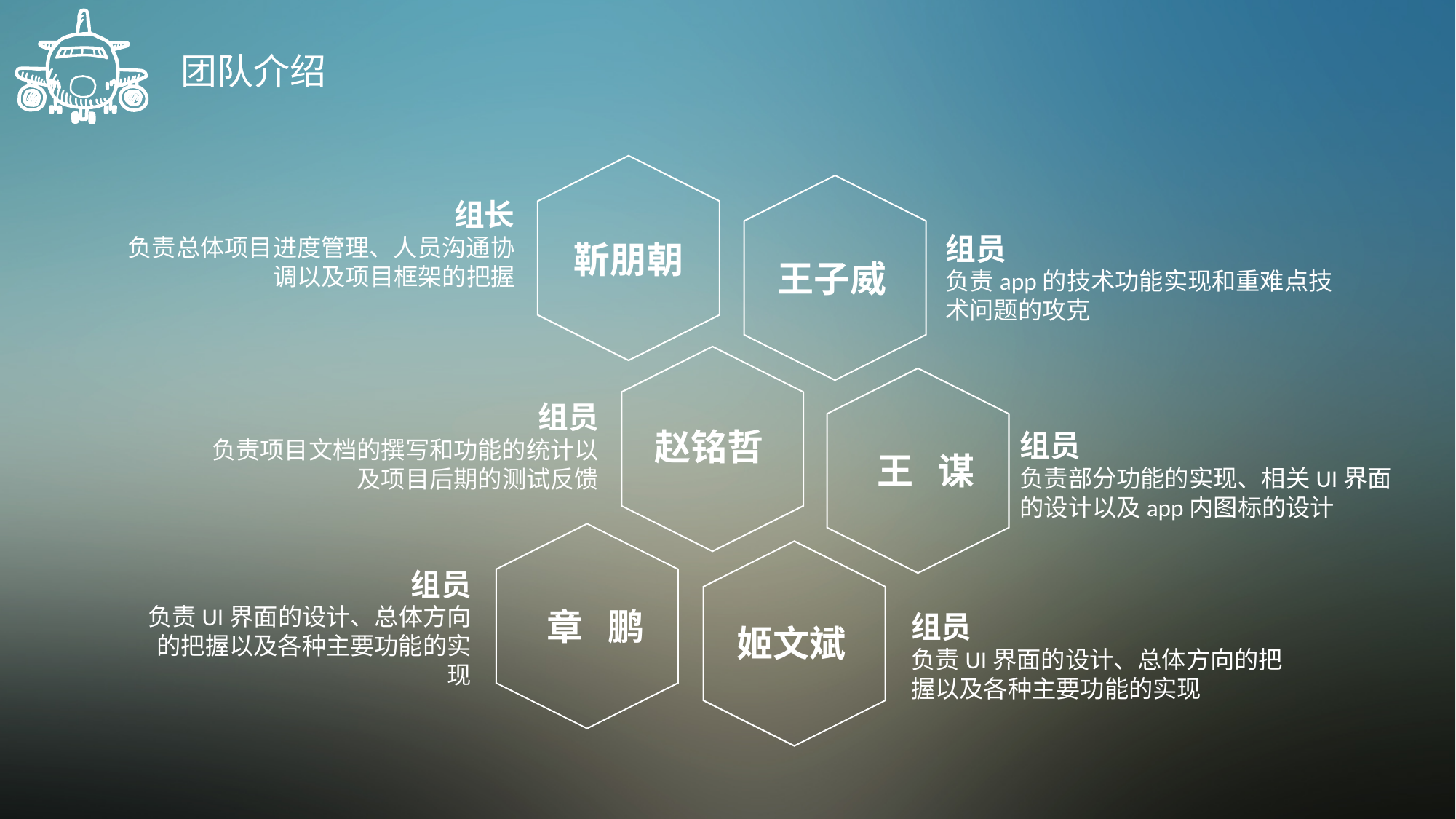

团队介绍

组长
负责总体项目进度管理、人员沟通协调以及项目框架的把握
组员
负责app的技术功能实现和重难点技术问题的攻克
靳朋朝
王子威

组员
负责项目文档的撰写和功能的统计以及项目后期的测试反馈
赵铭哲
组员
负责部分功能的实现、相关UI界面的设计以及app内图标的设计
 王   谋

组员
负责UI界面的设计、总体方向的把握以及各种主要功能的实现
 章   鹏
组员
负责UI界面的设计、总体方向的把握以及各种主要功能的实现
姬文斌